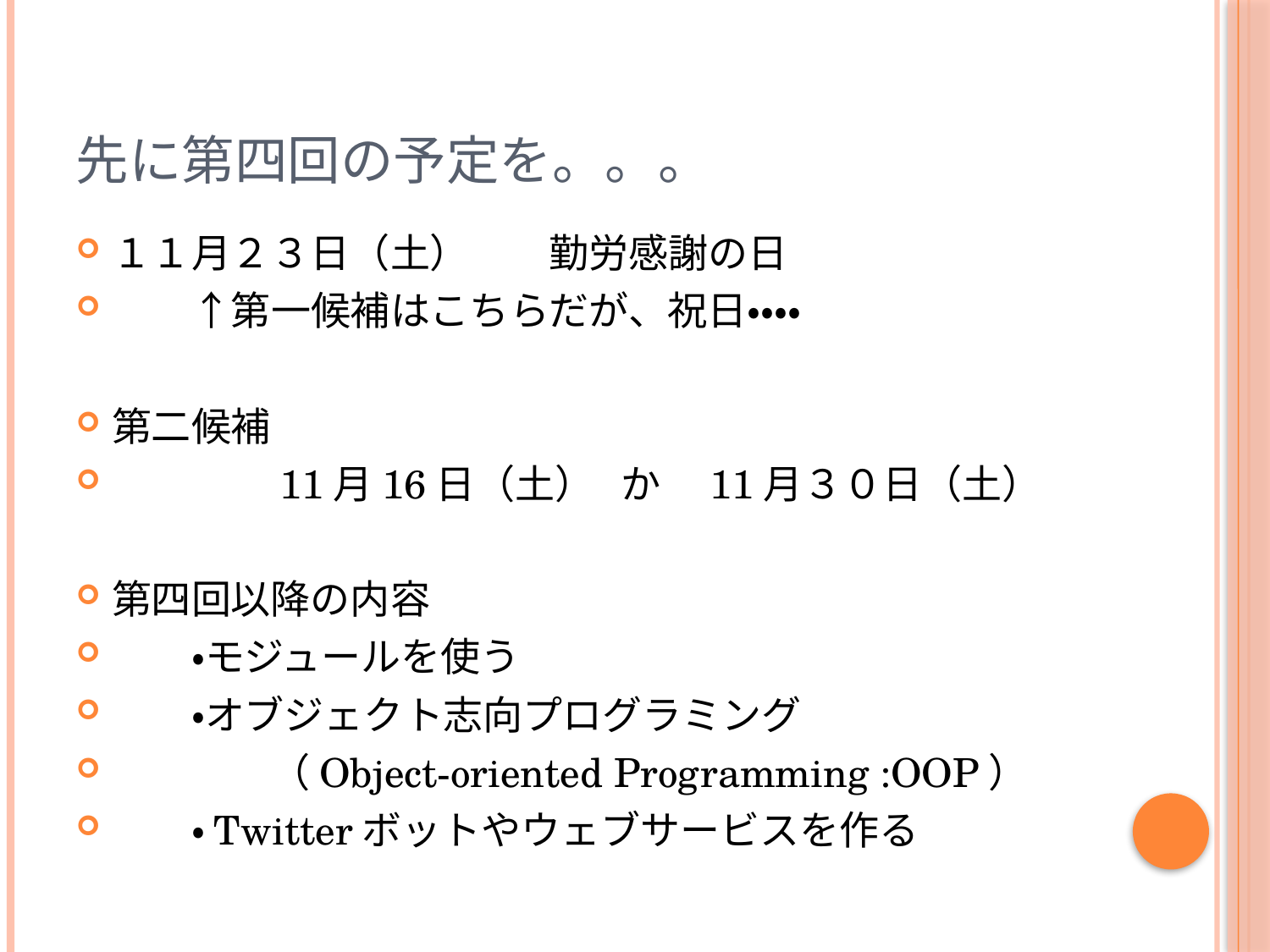

# 先に第四回の予定を。。。
１１月２３日（土）　　勤労感謝の日
　　↑第一候補はこちらだが、祝日・・・・

第二候補
　　　　11月16日（土）   か　11月３０日（土）

第四回以降の内容
　　・モジュールを使う
　　・オブジェクト志向プログラミング
　　　　（Object-oriented Programming :OOP）
　　・Twitterボットやウェブサービスを作る